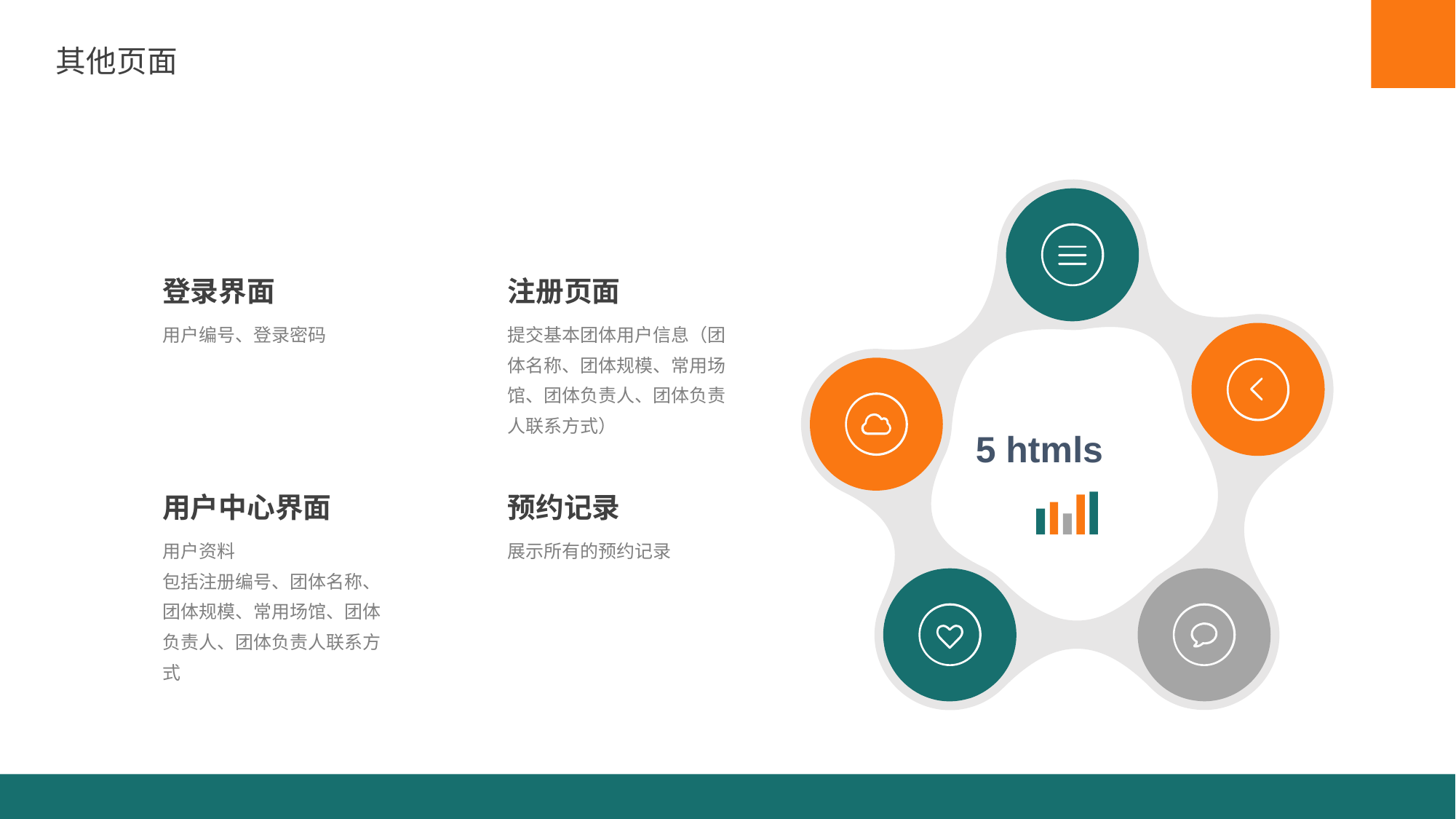

其他页面

5 htmls

登录界面
注册页面
用户编号、登录密码
提交基本团体用户信息（团体名称、团体规模、常用场馆、团体负责人、团体负责人联系方式）
用户中心界面
预约记录
用户资料
包括注册编号、团体名称、团体规模、常用场馆、团体负责人、团体负责人联系方式
展示所有的预约记录